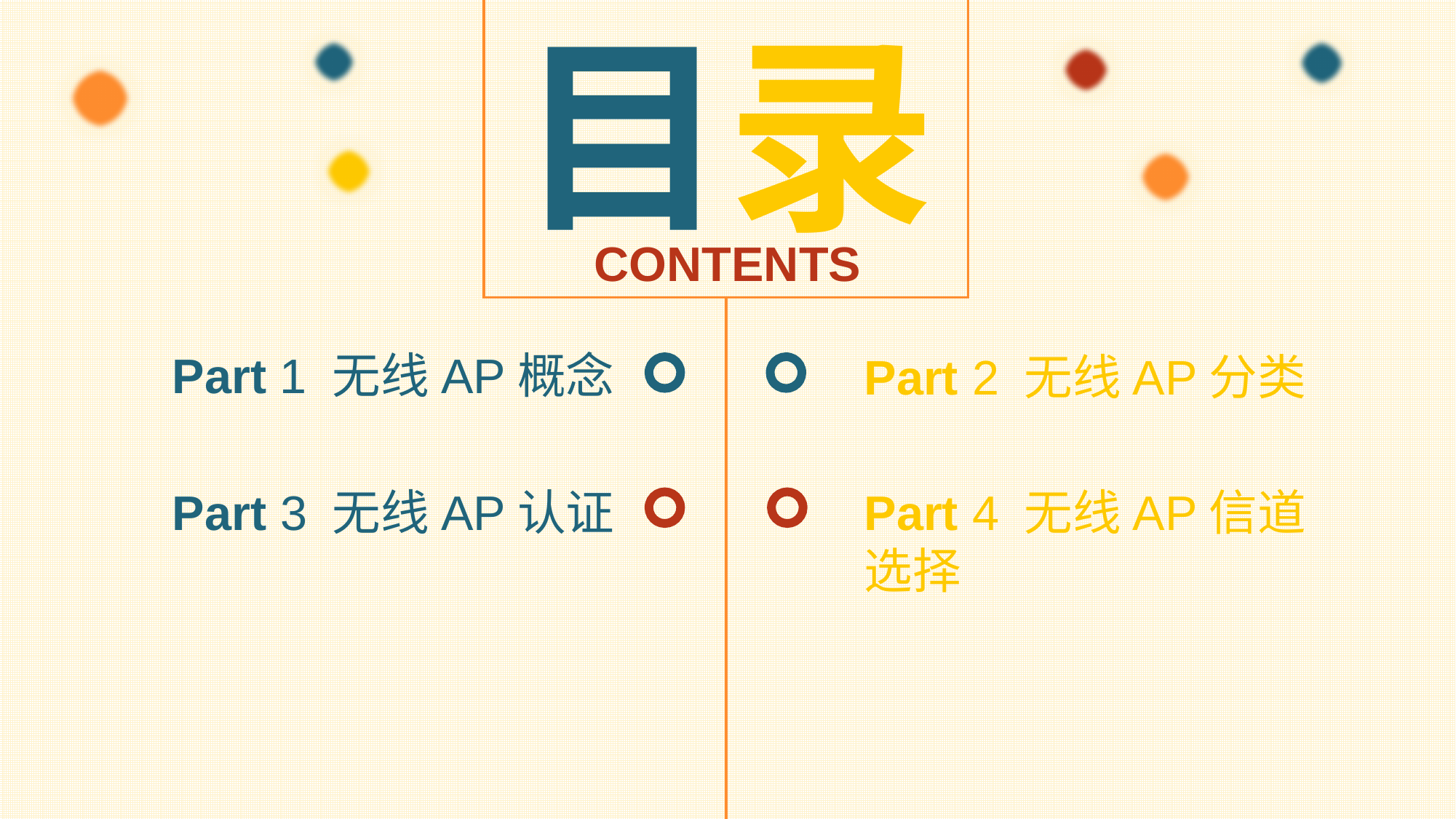

目录

CONTENTS
Part 1 无线AP概念
Part 2 无线AP分类

Part 3 无线AP认证
Part 4 无线AP信道选择